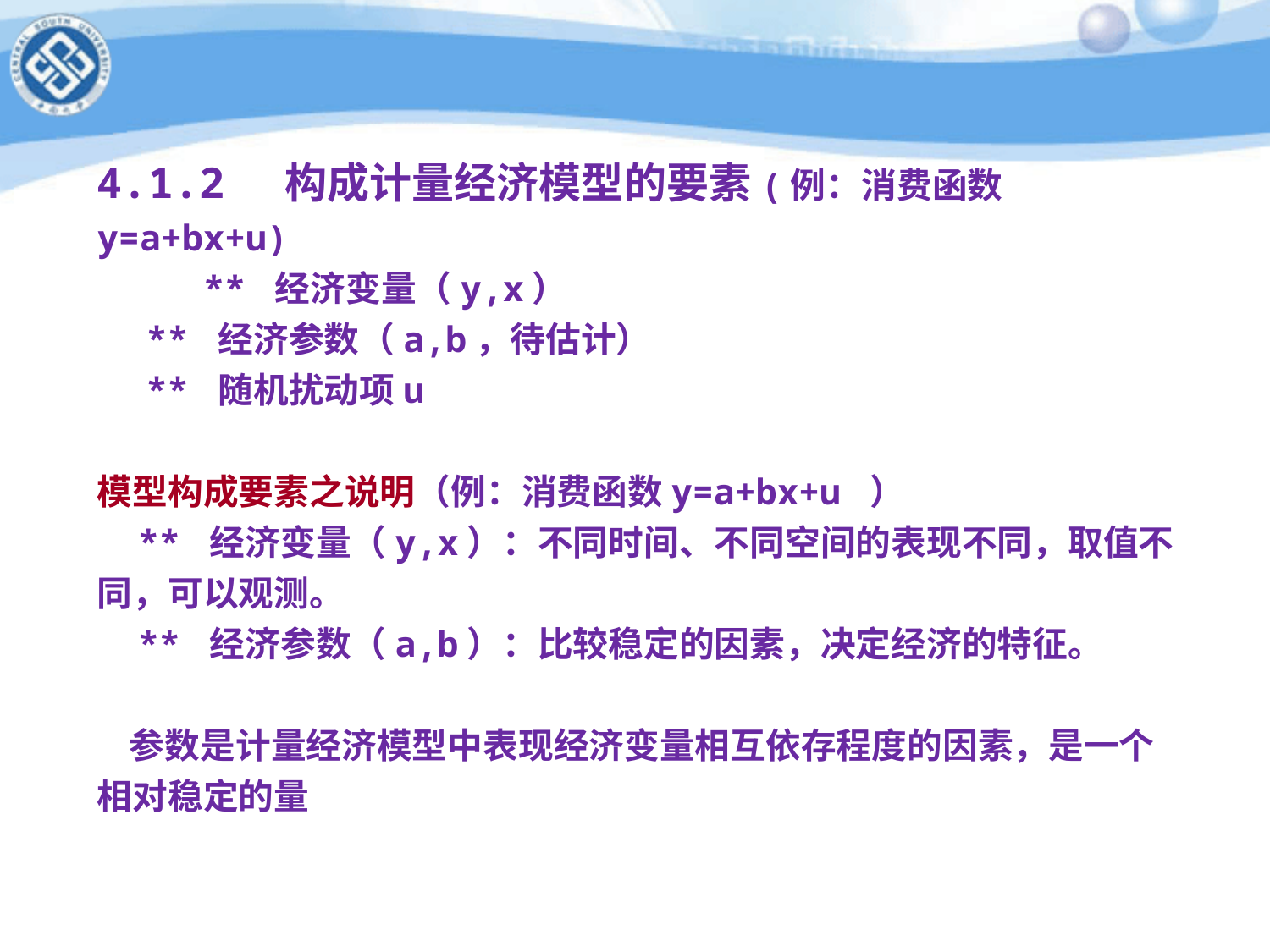

# 4.1.2  构成计量经济模型的要素(例：消费函数y=a+bx+u) ** 经济变量（y,x） ** 经济参数（a,b，待估计） ** 随机扰动项u 模型构成要素之说明（例：消费函数y=a+bx+u ） ** 经济变量（y,x）：不同时间、不同空间的表现不同，取值不同，可以观测。 ** 经济参数（a,b）：比较稳定的因素，决定经济的特征。 参数是计量经济模型中表现经济变量相互依存程度的因素，是一个相对稳定的量